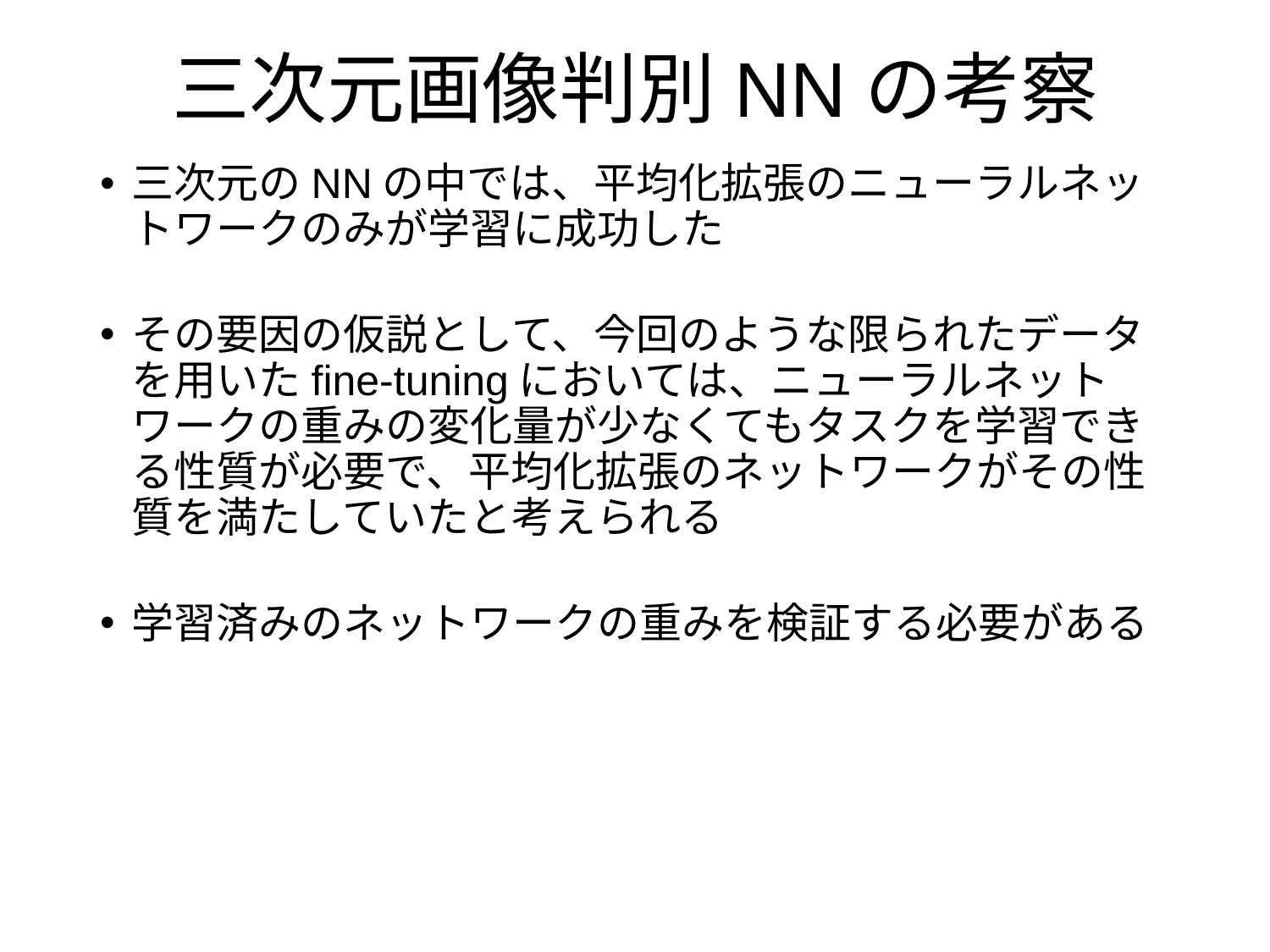

# 三次元画像判別NNの考察
三次元のNNの中では、平均化拡張のニューラルネットワークのみが学習に成功した
その要因の仮説として、今回のような限られたデータを用いたfine-tuningにおいては、ニューラルネットワークの重みの変化量が少なくてもタスクを学習できる性質が必要で、平均化拡張のネットワークがその性質を満たしていたと考えられる
学習済みのネットワークの重みを検証する必要がある